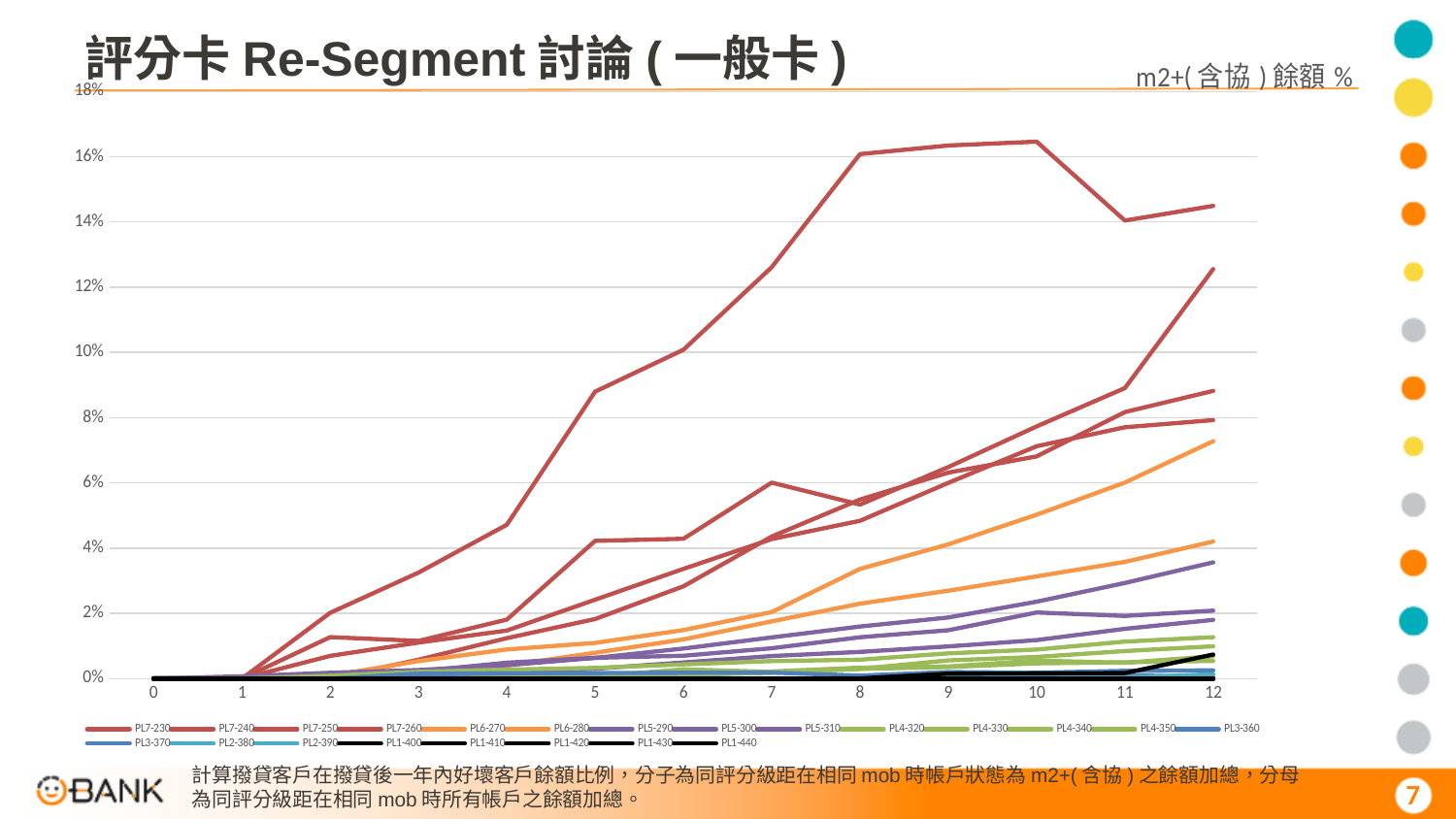

評分卡Re-Segment討論(一般卡)

### Chart: m2+(含協)餘額%

| Category | PL7-230 | PL7-240 | PL7-250 | PL7-260 | PL6-270 | PL6-280 | PL5-290 | PL5-300 | PL5-310 | PL4-320 | PL4-330 | PL4-340 | PL4-350 | PL3-360 | PL3-370 | PL2-380 | PL2-390 | PL1-400 | PL1-410 | PL1-420 | PL1-430 | PL1-440 |
|---|---|---|---|---|---|---|---|---|---|---|---|---|---|---|---|---|---|---|---|---|---|---|
| 0 | None | None | None | None | None | None | None | 0.0002254448355755365 | None | None | None | None | None | None | None | None | None | None | None | None | None | None |
| 1 | None | None | None | None | None | 0.0001191789757447569 | 0.0007139769177444218 | 0.0002267038007432191 | 0.0001176935218939653 | None | 6.148549481959014e-05 | None | None | None | None | None | None | None | None | None | None | None |
| 2 | 0.02016822727801209 | 0.01271210751095979 | 0.006958579329536048 | None | 0.0008444050210572997 | 0.0003005197195928411 | 0.001777043031449011 | 0.0008655421983946119 | 0.0009067847069510787 | 0.0008621979379178649 | 0.0002047677167949749 | 3.48160408265918e-05 | None | None | None | None | None | None | None | None | None | None |
| 3 | 0.03249198533328792 | 0.01155799895634056 | 0.01104096868300166 | 0.005782147601396454 | 0.005368901377789233 | 0.0008759577115377239 | 0.002634769015200126 | 0.00222761315263584 | 0.0009831301114005936 | 0.002072959362458799 | 0.0003952624306434186 | 0.000150611117078976 | 8.378227589690655e-05 | 0.001515552415539653 | 0.0004701918387951306 | None | None | None | None | None | None | None |
| 4 | 0.04716678316935767 | 0.01809268796729185 | 0.01472499449829118 | 0.01238859455637452 | 0.008924745187539733 | 0.003961916099113762 | 0.004111779487934335 | 0.004882969550165054 | 0.002019322466892647 | 0.002742174867280873 | 0.0008442149499935759 | 0.0005455827292967289 | 0.0005455813619067059 | 0.001616590026754354 | None | None | None | None | None | None | None | None |
| 5 | 0.08799504748988858 | 0.04222042934175112 | 0.02418091606534789 | 0.01825680823713427 | 0.01093082360674055 | 0.007918428097048706 | 0.006331222209101398 | 0.006361938655665546 | 0.003014385910004976 | 0.003271451798466394 | 0.001101937574162704 | 0.0007164807926855442 | 0.0008671854354921469 | 0.001699821191235496 | None | 4.413000114048584e-05 | None | None | None | None | None | None |
| 6 | 0.1008234123281104 | 0.04285165048752941 | 0.03364239135294554 | 0.02829649000908334 | 0.01486252329148325 | 0.01202318811788305 | 0.009205871720376919 | 0.007002091066254747 | 0.004940926306370684 | 0.004371016163905962 | 0.001142964048181615 | 0.002827942220095789 | 0.0009001811902362559 | 0.001791144607838871 | None | None | None | None | None | None | None | None |
| 7 | 0.1261269212695812 | 0.06007565667926885 | 0.04276436556977496 | 0.04354702438482773 | 0.02039216504769001 | 0.01754471729546923 | 0.01262339522062337 | 0.009304854841141064 | 0.006911833603577273 | 0.005365390711583257 | 0.001764508695196804 | 0.002055798280261993 | 0.002194222632524328 | 0.001839392599208748 | None | None | None | None | None | None | None | None |
| 8 | 0.1608055902551232 | 0.05334304204586827 | 0.04837387999405265 | 0.05488340548697187 | 0.03360833502393584 | 0.02297243911423888 | 0.01596769490543113 | 0.01267109406354141 | 0.008182174471548481 | 0.005794476121709097 | 0.002974675705126199 | 0.002978440158873019 | 0.003340414309702798 | 0.0009051302526962215 | None | None | None | 5.57175656089911e-05 | None | None | None | None |
| 9 | 0.163433806716078 | 0.06485989294687272 | 0.06001056682208406 | 0.06314311428249662 | 0.04114672542869877 | 0.02694866401337059 | 0.01872840976767728 | 0.01482666187989825 | 0.009859699782990899 | 0.007736755822485531 | 0.005575129312884803 | 0.003532647713130534 | 0.00371246735337938 | 0.002003285934757495 | 0.0002371600197048512 | None | 0.0002681261837008142 | 0.001511220921279063 | None | None | None | None |
| 10 | 0.1646276600088302 | 0.07730787580375889 | 0.07122135563182909 | 0.06811378778447198 | 0.05022798998424692 | 0.03133588859224493 | 0.02356492375903371 | 0.02026043893852858 | 0.01179369548959308 | 0.008902290315504493 | 0.006628579092631156 | 0.004668252667619831 | 0.005498779728991121 | 0.001788077890663265 | 0.0005903289052798841 | None | 0.0002894071149350457 | 0.00160688638156646 | None | None | None | None |
| 11 | 0.1404251690149255 | 0.08908596480038497 | 0.07704080060707377 | 0.08170740529854907 | 0.06008310029314257 | 0.03577721315194117 | 0.02931627764485182 | 0.01920191178562888 | 0.01525361364647132 | 0.01133943627489404 | 0.008449576492222631 | 0.004997904250021373 | 0.004864289836921509 | 0.002375459324000349 | 0.001074177346758716 | None | 0.0003101201287361059 | 0.001697493007630812 | None | None | None | None |
| 12 | 0.1449251119534693 | 0.1255541337410004 | 0.07924548929401001 | 0.08821713596435861 | 0.07276968608170964 | 0.04201072032890507 | 0.0356439420119237 | 0.02082047316116657 | 0.01800047425221472 | 0.01269819460805741 | 0.009893141697191129 | 0.005416437940309233 | 0.006837744149742081 | 0.002521226150309416 | 0.0003916557742960312 | None | 0.001323631551533328 | 0.007377723347442014 | None | None | None | None |
計算撥貸客戶在撥貸後一年內好壞客戶餘額比例，分子為同評分級距在相同mob時帳戶狀態為m2+(含協)之餘額加總，分母為同評分級距在相同mob時所有帳戶之餘額加總。